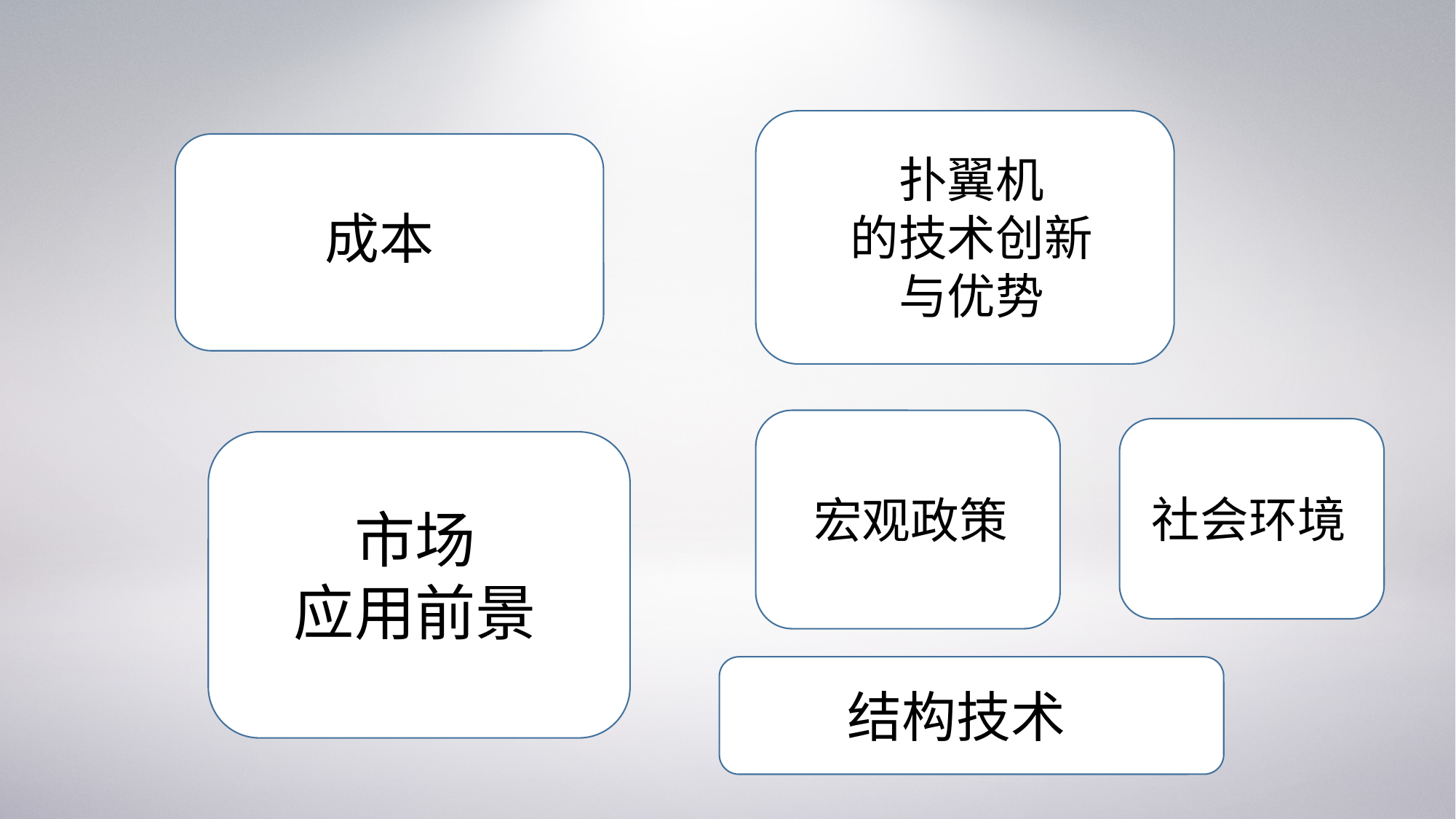

扑翼机
的技术创新与优势
成本

社会环境
宏观政策
市场
应用前景

结构技术